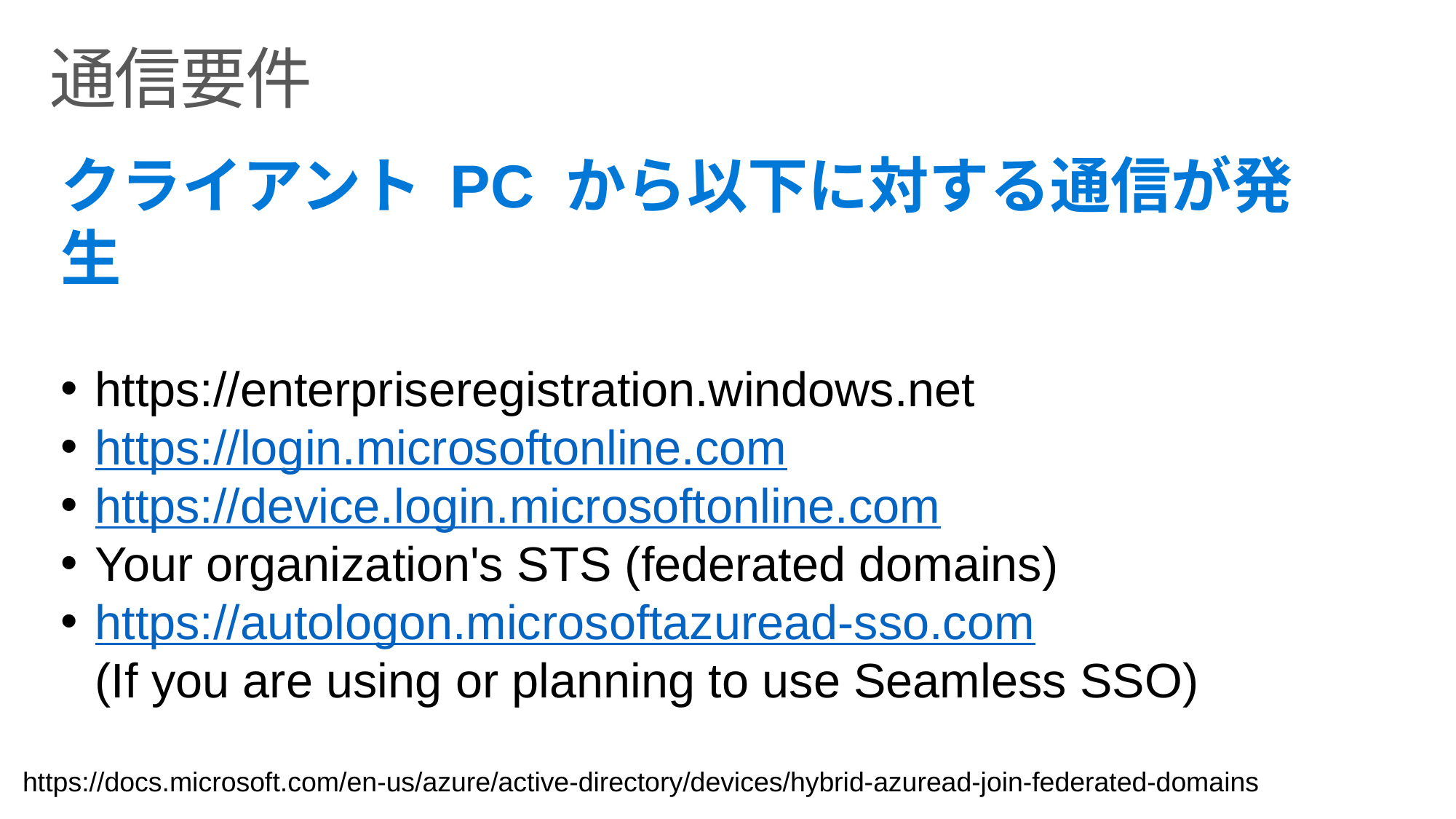

# 通信要件
クライアント PC から以下に対する通信が発生

https://enterpriseregistration.windows.net
https://login.microsoftonline.com
https://device.login.microsoftonline.com
Your organization's STS (federated domains)
https://autologon.microsoftazuread-sso.com
(If you are using or planning to use Seamless SSO)
https://docs.microsoft.com/en-us/azure/active-directory/devices/hybrid-azuread-join-federated-domains